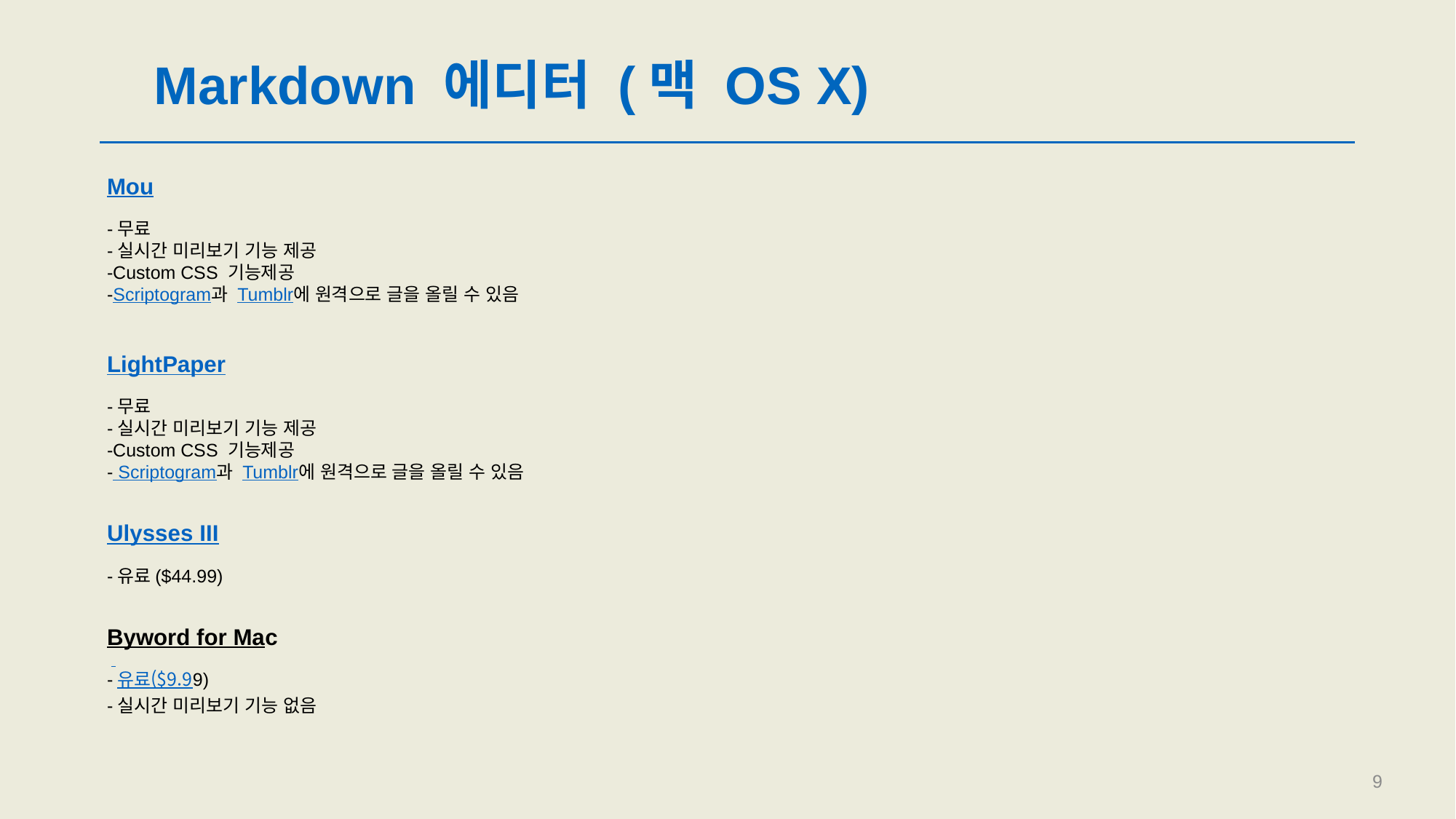

# Markdown 에디터 (맥 OS X)
Mou

-무료
-실시간 미리보기 기능 제공
-Custom CSS 기능제공
-Scriptogram과 Tumblr에 원격으로 글을 올릴 수 있음

LightPaper

-무료
-실시간 미리보기 기능 제공
-Custom CSS 기능제공
- Scriptogram과 Tumblr에 원격으로 글을 올릴 수 있음

Ulysses III

-유료($44.99)

Byword for Mac

-유료($9.99)
-실시간 미리보기 기능 없음
9